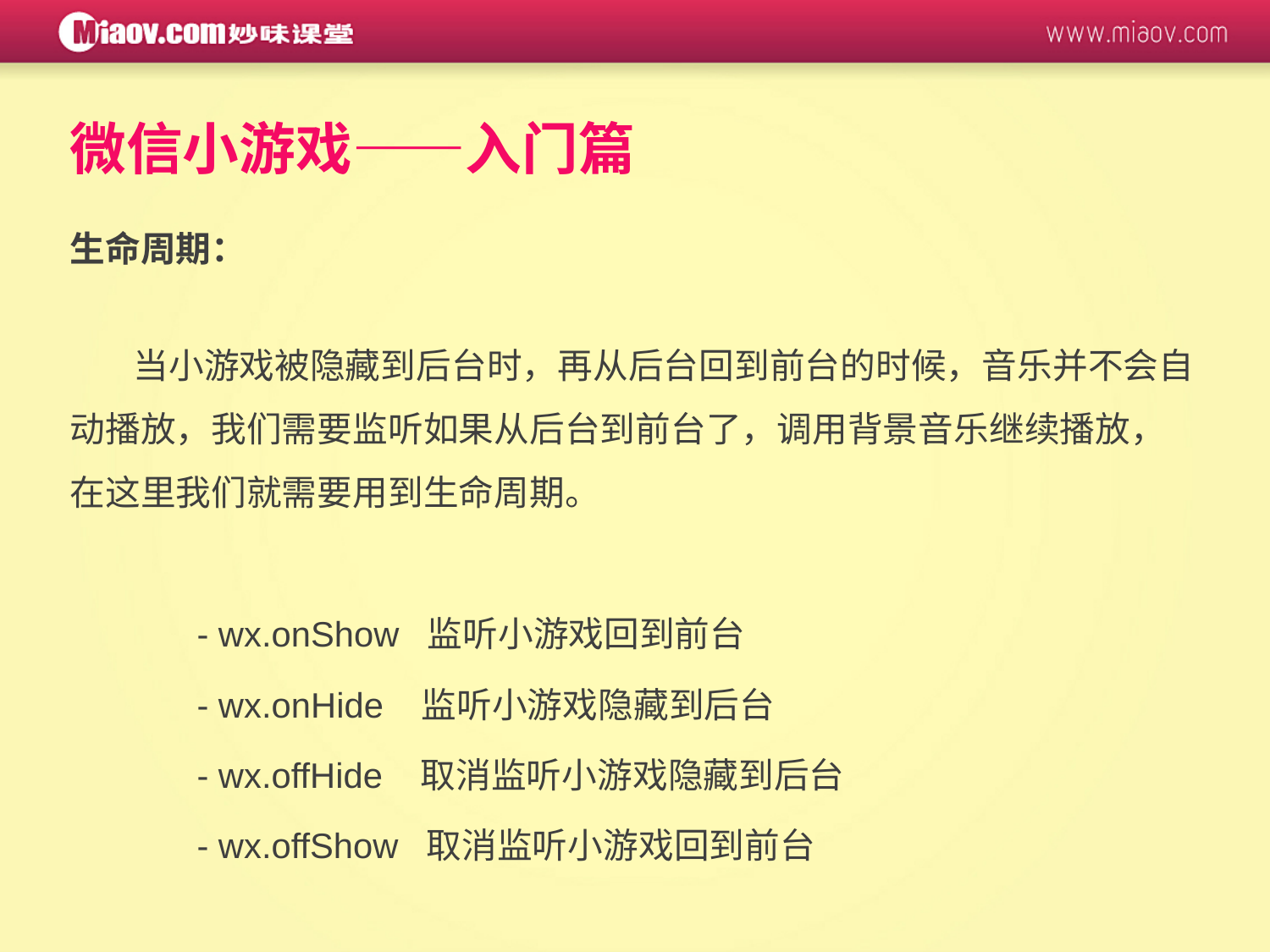

微信小游戏——入门篇

生命周期：

当小游戏被隐藏到后台时，再从后台回到前台的时候，音乐并不会自动播放，我们需要监听如果从后台到前台了，调用背景音乐继续播放，在这里我们就需要用到生命周期。

	- wx.onShow  监听小游戏回到前台
	- wx.onHide   监听小游戏隐藏到后台
	- wx.offHide   取消监听小游戏隐藏到后台
	- wx.offShow  取消监听小游戏回到前台